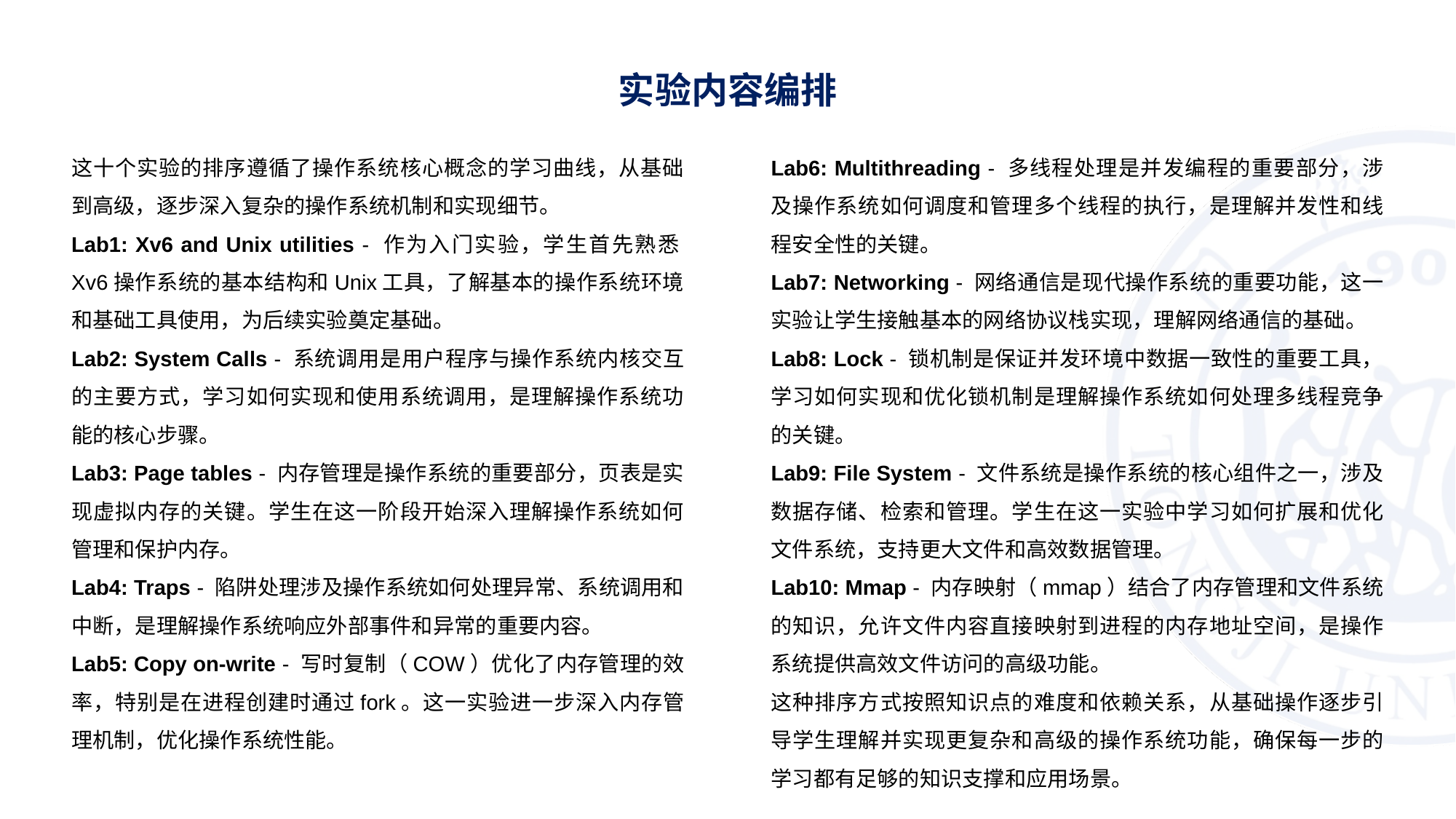

实验内容编排
这十个实验的排序遵循了操作系统核心概念的学习曲线，从基础到高级，逐步深入复杂的操作系统机制和实现细节。
Lab1: Xv6 and Unix utilities - 作为入门实验，学生首先熟悉Xv6操作系统的基本结构和Unix工具，了解基本的操作系统环境和基础工具使用，为后续实验奠定基础。
Lab2: System Calls - 系统调用是用户程序与操作系统内核交互的主要方式，学习如何实现和使用系统调用，是理解操作系统功能的核心步骤。
Lab3: Page tables - 内存管理是操作系统的重要部分，页表是实现虚拟内存的关键。学生在这一阶段开始深入理解操作系统如何管理和保护内存。
Lab4: Traps - 陷阱处理涉及操作系统如何处理异常、系统调用和中断，是理解操作系统响应外部事件和异常的重要内容。
Lab5: Copy on-write - 写时复制（COW）优化了内存管理的效率，特别是在进程创建时通过fork。这一实验进一步深入内存管理机制，优化操作系统性能。
Lab6: Multithreading - 多线程处理是并发编程的重要部分，涉及操作系统如何调度和管理多个线程的执行，是理解并发性和线程安全性的关键。
Lab7: Networking - 网络通信是现代操作系统的重要功能，这一实验让学生接触基本的网络协议栈实现，理解网络通信的基础。
Lab8: Lock - 锁机制是保证并发环境中数据一致性的重要工具，学习如何实现和优化锁机制是理解操作系统如何处理多线程竞争的关键。
Lab9: File System - 文件系统是操作系统的核心组件之一，涉及数据存储、检索和管理。学生在这一实验中学习如何扩展和优化文件系统，支持更大文件和高效数据管理。
Lab10: Mmap - 内存映射（mmap）结合了内存管理和文件系统的知识，允许文件内容直接映射到进程的内存地址空间，是操作系统提供高效文件访问的高级功能。
这种排序方式按照知识点的难度和依赖关系，从基础操作逐步引导学生理解并实现更复杂和高级的操作系统功能，确保每一步的学习都有足够的知识支撑和应用场景。